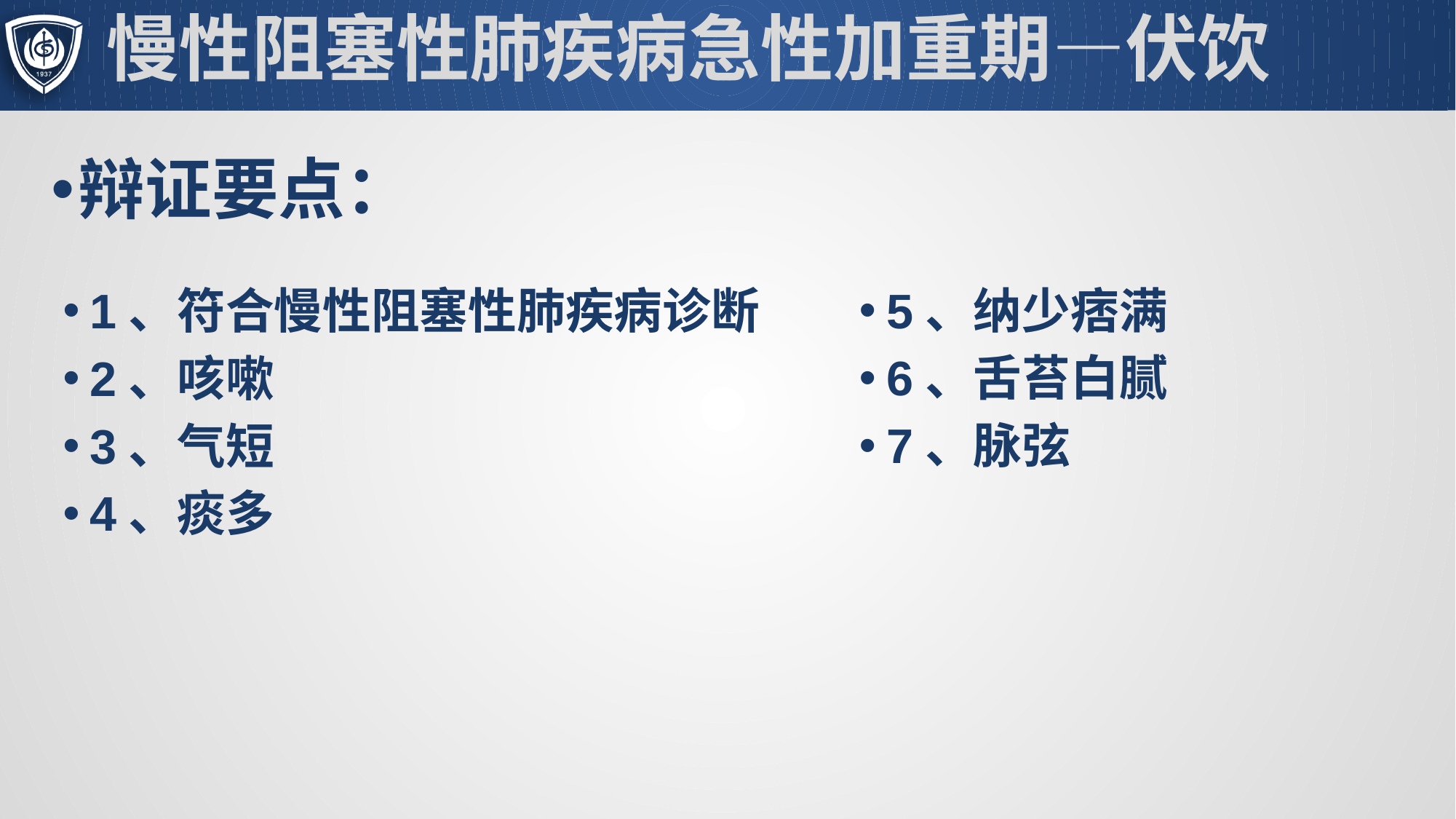

# 慢性阻塞性肺疾病急性加重期—伏饮
辩证要点：

1、符合慢性阻塞性肺疾病诊断
2、咳嗽
3、气短
4、痰多

5、纳少痞满
6、舌苔白腻
7、脉弦